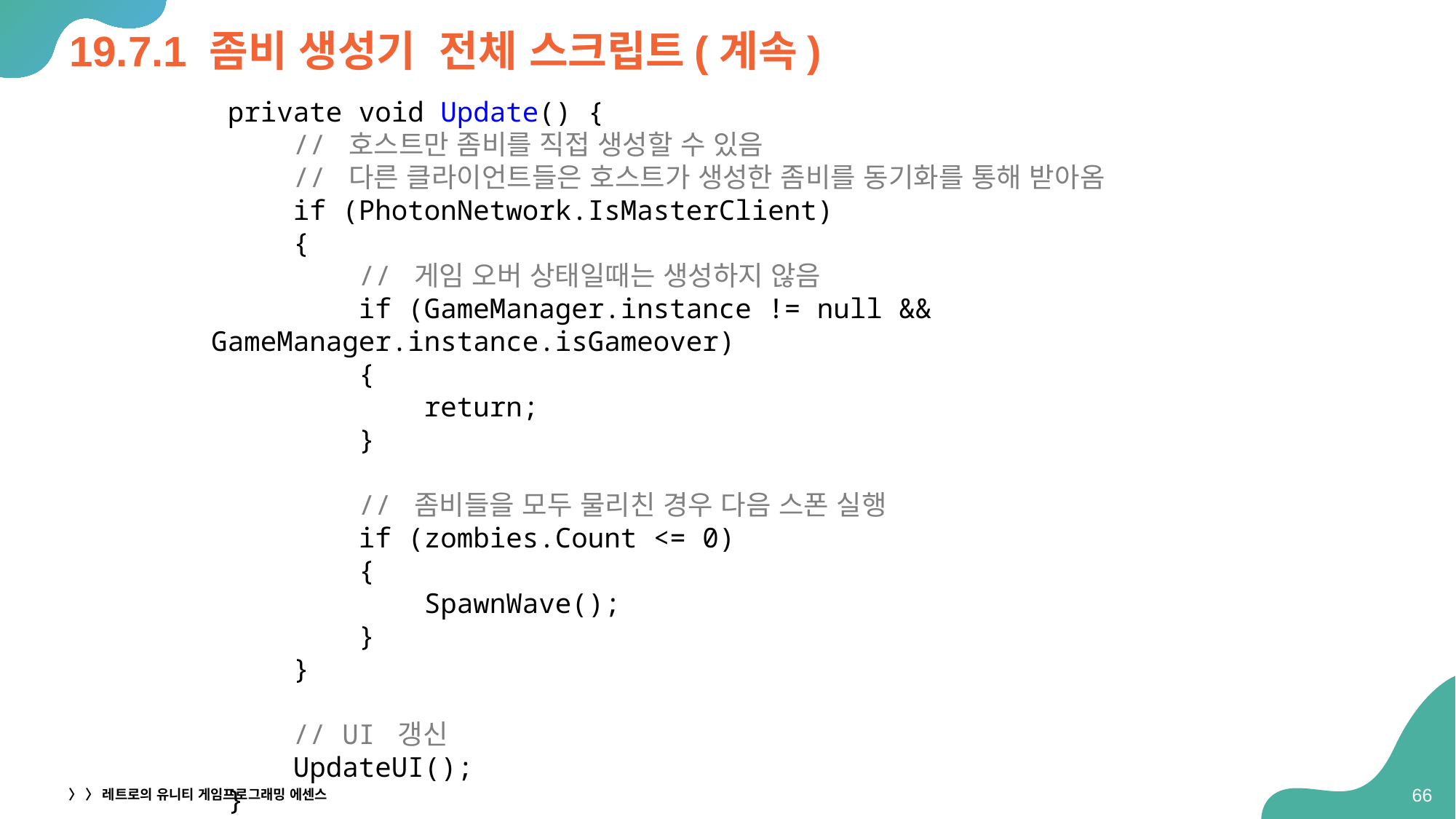

# 19.7.1 좀비 생성기  전체 스크립트(계속)
 private void Update() {
     // 호스트만 좀비를 직접 생성할 수 있음
     // 다른 클라이언트들은 호스트가 생성한 좀비를 동기화를 통해 받아옴
     if (PhotonNetwork.IsMasterClient)
     {
         // 게임 오버 상태일때는 생성하지 않음
         if (GameManager.instance != null && GameManager.instance.isGameover)
         {
             return;
         }

         // 좀비들을 모두 물리친 경우 다음 스폰 실행
         if (zombies.Count <= 0)
         {
             SpawnWave();
         }
     }

     // UI 갱신
     UpdateUI();
 }
66